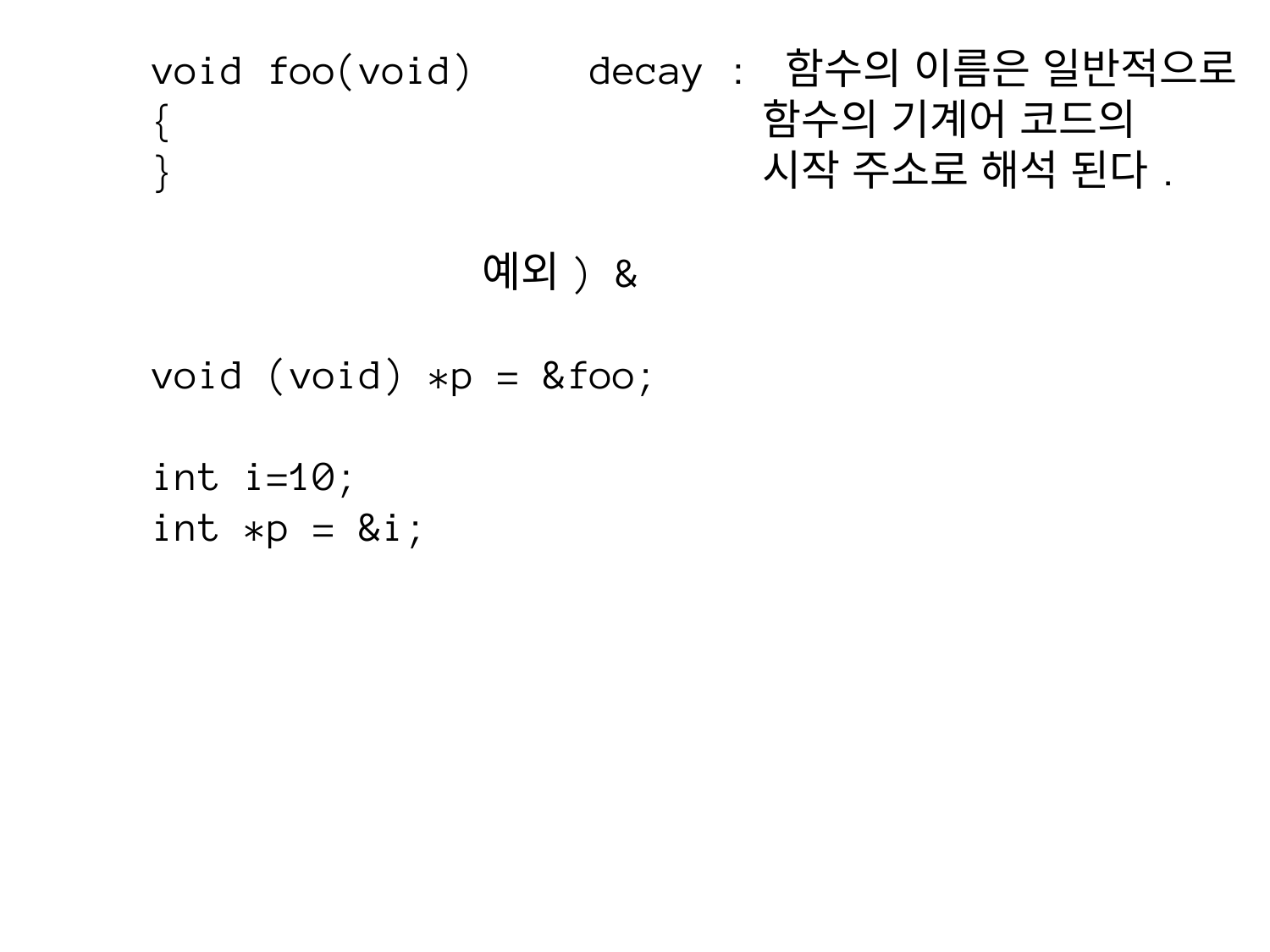

void foo(void)     decay : 함수의 이름은 일반적으로
{                         함수의 기계어 코드의
}                         시작 주소로 해석 된다.

                           예외) &

void (void) *p = &foo;

int i=10;
int *p = &i;